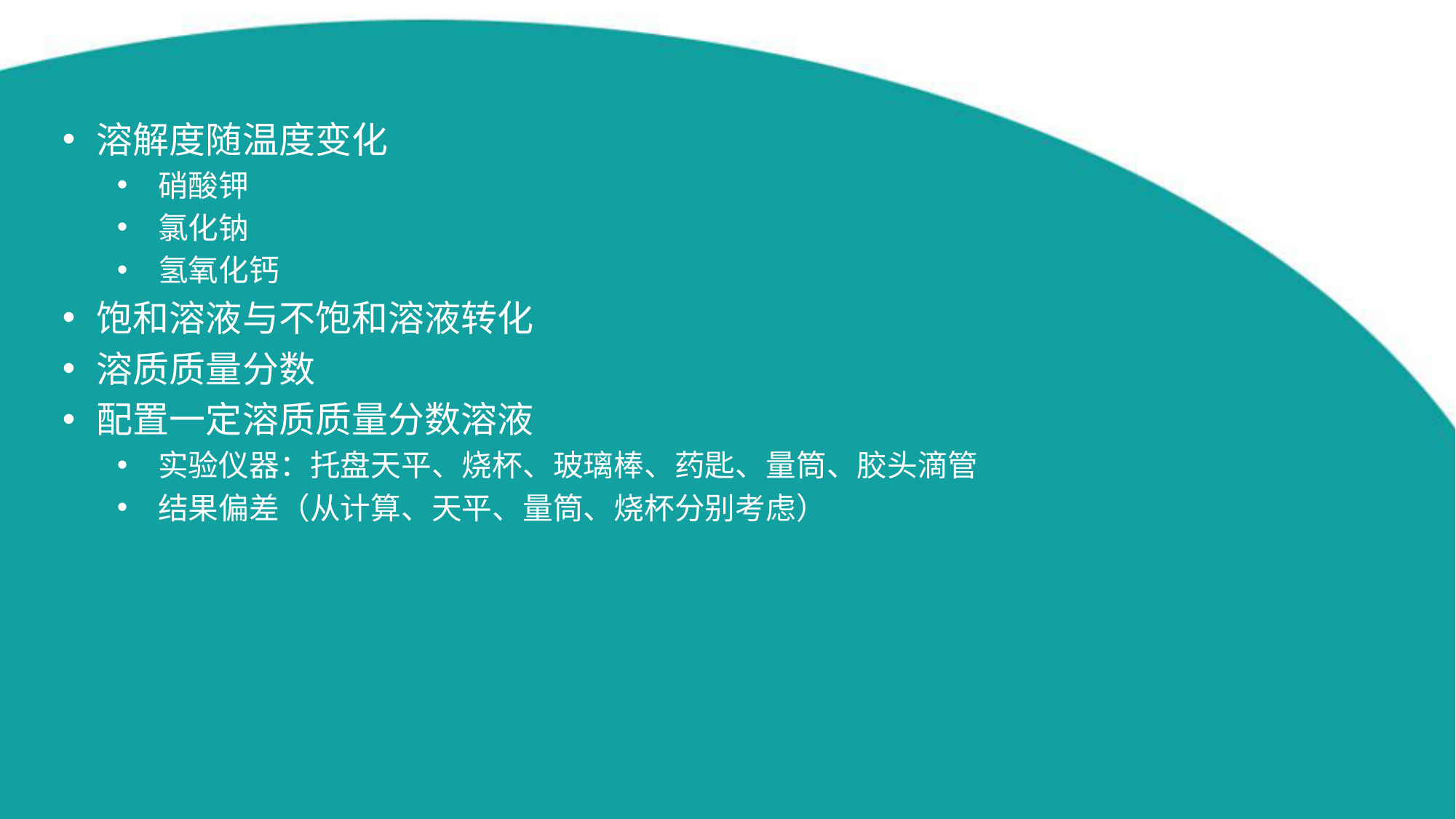

溶解度随温度变化
硝酸钾
氯化钠
氢氧化钙
饱和溶液与不饱和溶液转化
溶质质量分数
配置一定溶质质量分数溶液
实验仪器：托盘天平、烧杯、玻璃棒、药匙、量筒、胶头滴管
结果偏差（从计算、天平、量筒、烧杯分别考虑）